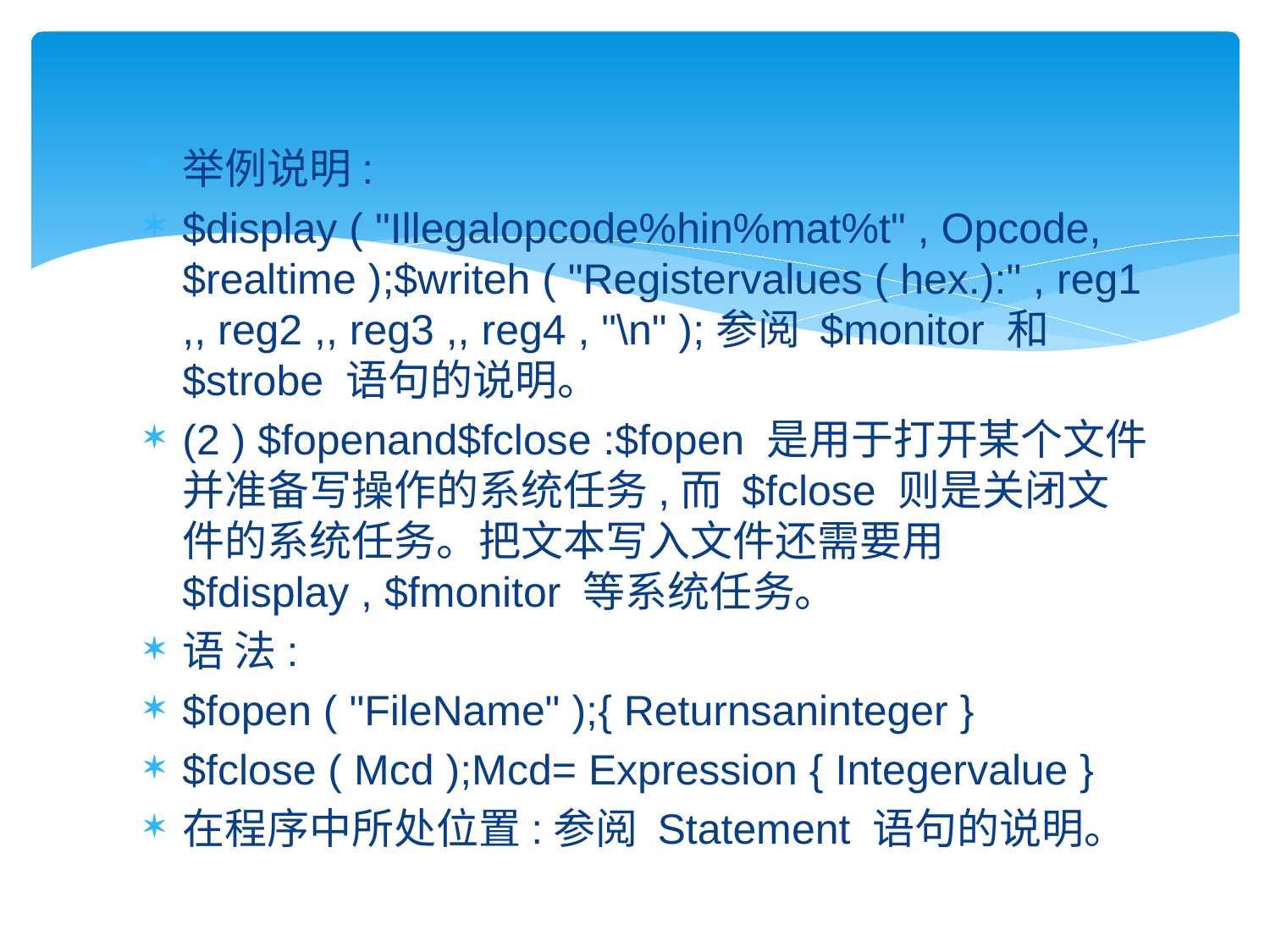

#
举例说明:
$display ( "Illegalopcode%hin%mat%t" , Opcode, $realtime );$writeh ( "Registervalues ( hex.):" , reg1 ,, reg2 ,, reg3 ,, reg4 , "\n" );参阅 $monitor 和 $strobe 语句的说明。
(2 ) $fopenand$fclose :$fopen 是用于打开某个文件并准备写操作的系统任务,而 $fclose 则是关闭文件的系统任务。把文本写入文件还需要用 $fdisplay , $fmonitor 等系统任务。
语 法:
$fopen ( "FileName" );{ Returnsaninteger }
$fclose ( Mcd );Mcd= Expression { Integervalue }
在程序中所处位置:参阅 Statement 语句的说明。